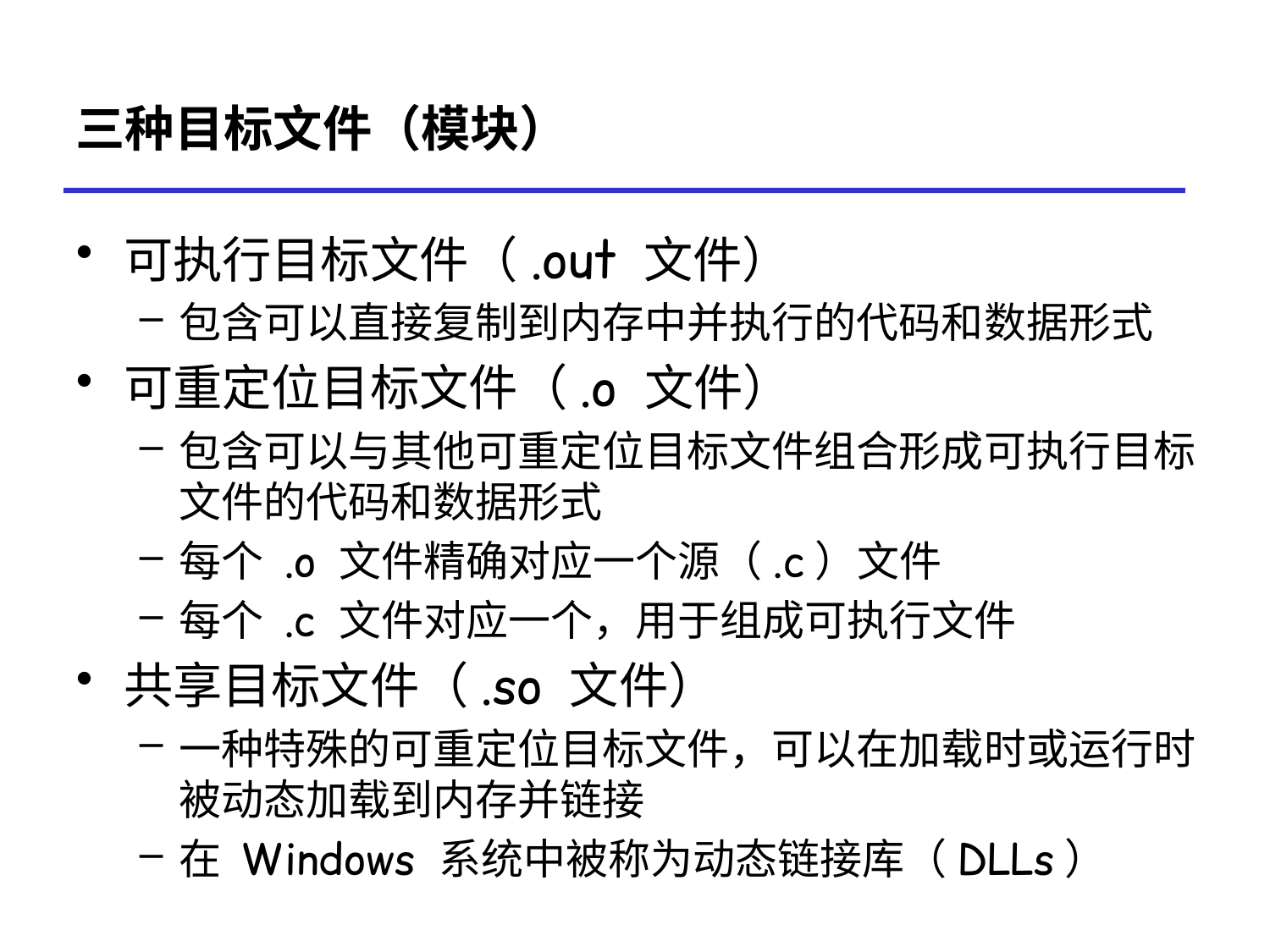

# 三种目标文件（模块）
可执行目标文件（.out 文件）
包含可以直接复制到内存中并执行的代码和数据形式
可重定位目标文件（.o 文件）
包含可以与其他可重定位目标文件组合形成可执行目标文件的代码和数据形式
每个 .o 文件精确对应一个源（.c）文件
每个 .c 文件对应一个，用于组成可执行文件
共享目标文件（.so 文件）
一种特殊的可重定位目标文件，可以在加载时或运行时被动态加载到内存并链接
在 Windows 系统中被称为动态链接库（DLLs）